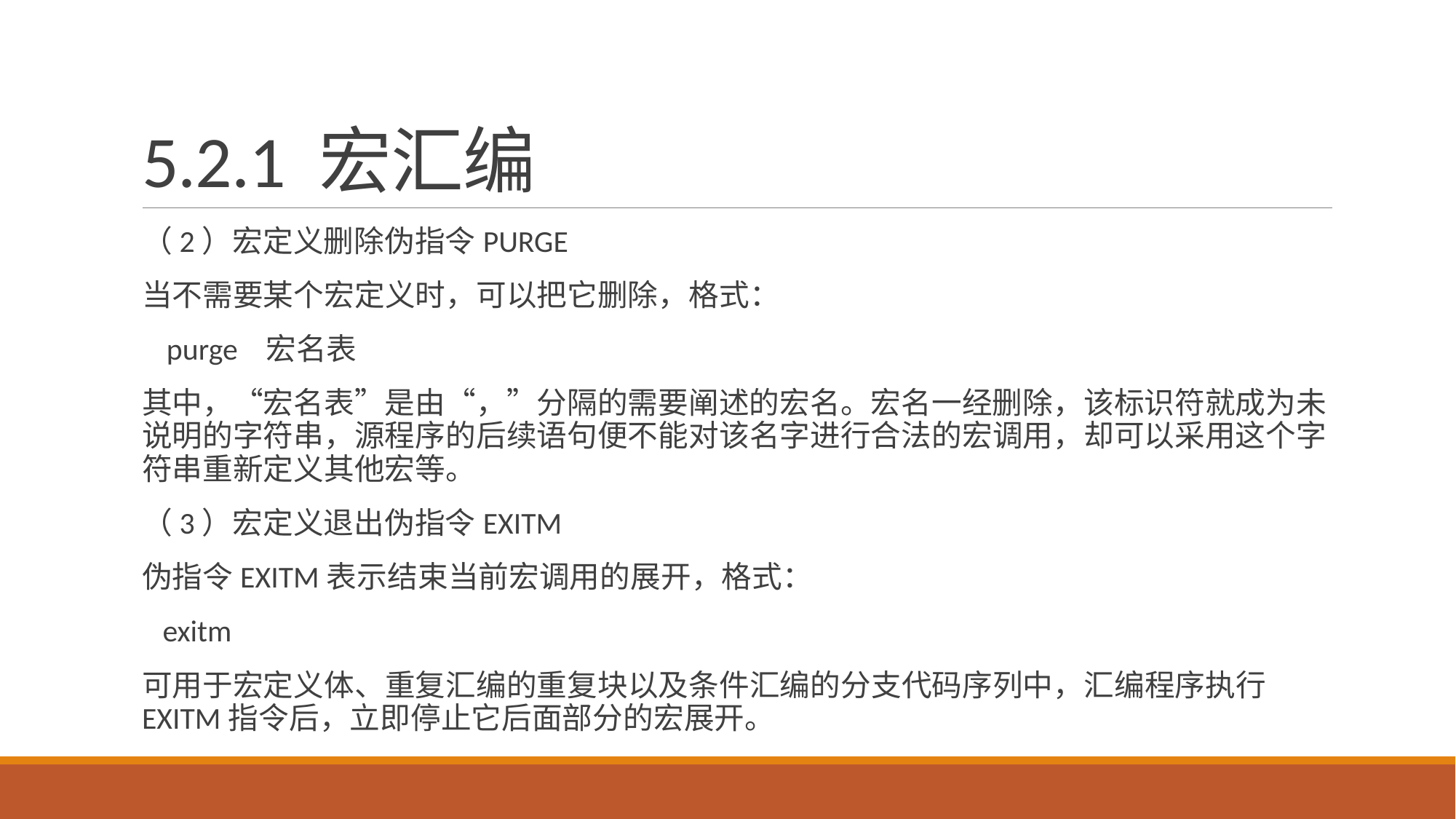

# 5.2.1 宏汇编
（2）宏定义删除伪指令PURGE
当不需要某个宏定义时，可以把它删除，格式：
    purge   宏名表
其中，“宏名表”是由“，”分隔的需要阐述的宏名。宏名一经删除，该标识符就成为未说明的字符串，源程序的后续语句便不能对该名字进行合法的宏调用，却可以采用这个字符串重新定义其他宏等。
（3）宏定义退出伪指令EXITM
伪指令EXITM表示结束当前宏调用的展开，格式：
   exitm
可用于宏定义体、重复汇编的重复块以及条件汇编的分支代码序列中，汇编程序执行EXITM指令后，立即停止它后面部分的宏展开。